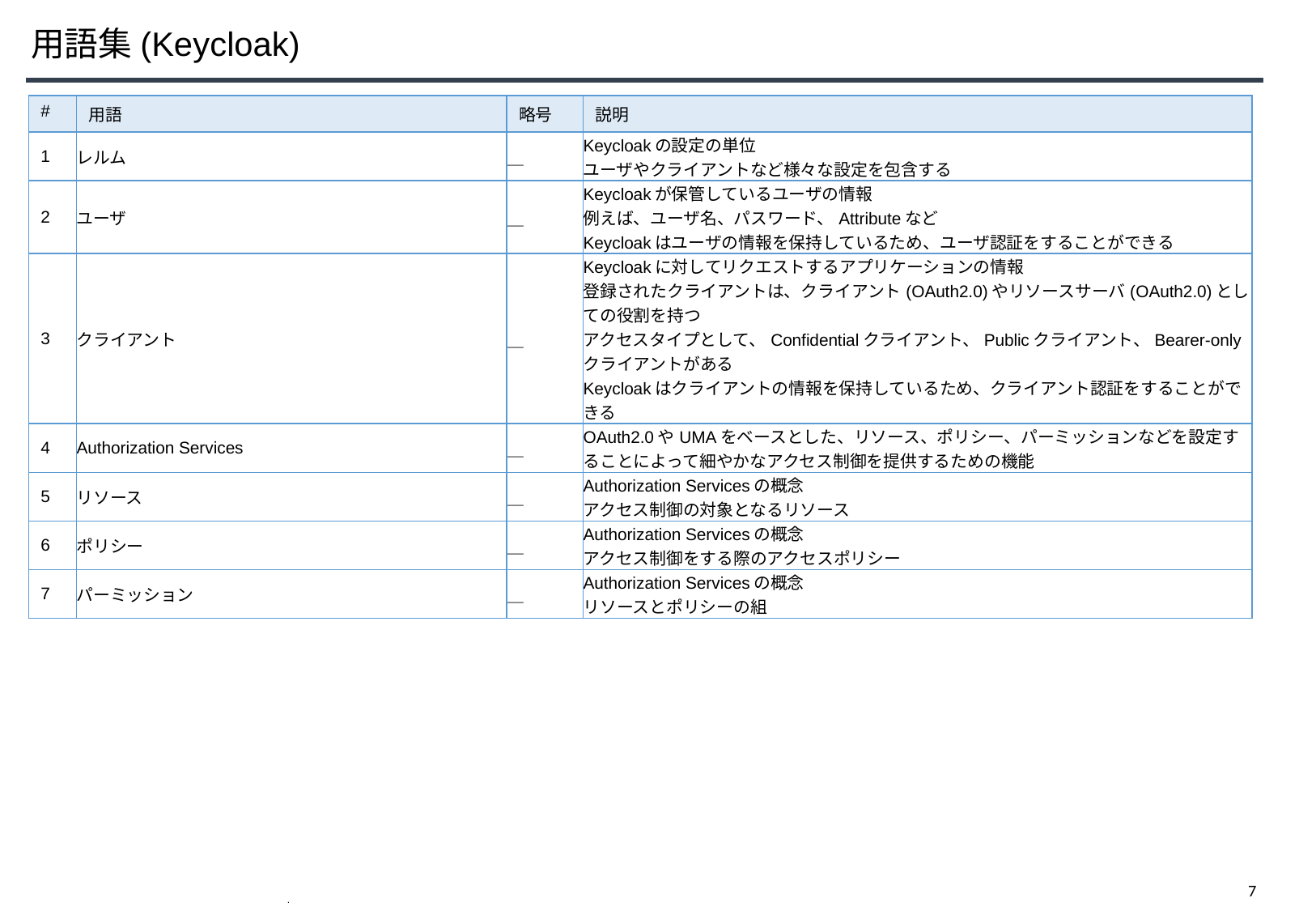

用語集(Keycloak)
| # | 用語 | 略号 | 説明 |
| --- | --- | --- | --- |
| 1 | レルム | ＿ | Keycloakの設定の単位 ユーザやクライアントなど様々な設定を包含する |
| 2 | ユーザ | ＿ | Keycloakが保管しているユーザの情報 例えば、ユーザ名、パスワード、Attributeなど Keycloakはユーザの情報を保持しているため、ユーザ認証をすることができる |
| 3 | クライアント | ＿ | Keycloakに対してリクエストするアプリケーションの情報 登録されたクライアントは、クライアント(OAuth2.0)やリソースサーバ(OAuth2.0)としての役割を持つ アクセスタイプとして、Confidentialクライアント、Publicクライアント、Bearer-onlyクライアントがある Keycloakはクライアントの情報を保持しているため、クライアント認証をすることができる |
| 4 | Authorization Services | ＿ | OAuth2.0やUMAをベースとした、リソース、ポリシー、パーミッションなどを設定することによって細やかなアクセス制御を提供するための機能 |
| 5 | リソース | ＿ | Authorization Servicesの概念 アクセス制御の対象となるリソース |
| 6 | ポリシー | ＿ | Authorization Servicesの概念 アクセス制御をする際のアクセスポリシー |
| 7 | パーミッション | ＿ | Authorization Servicesの概念 リソースとポリシーの組 |